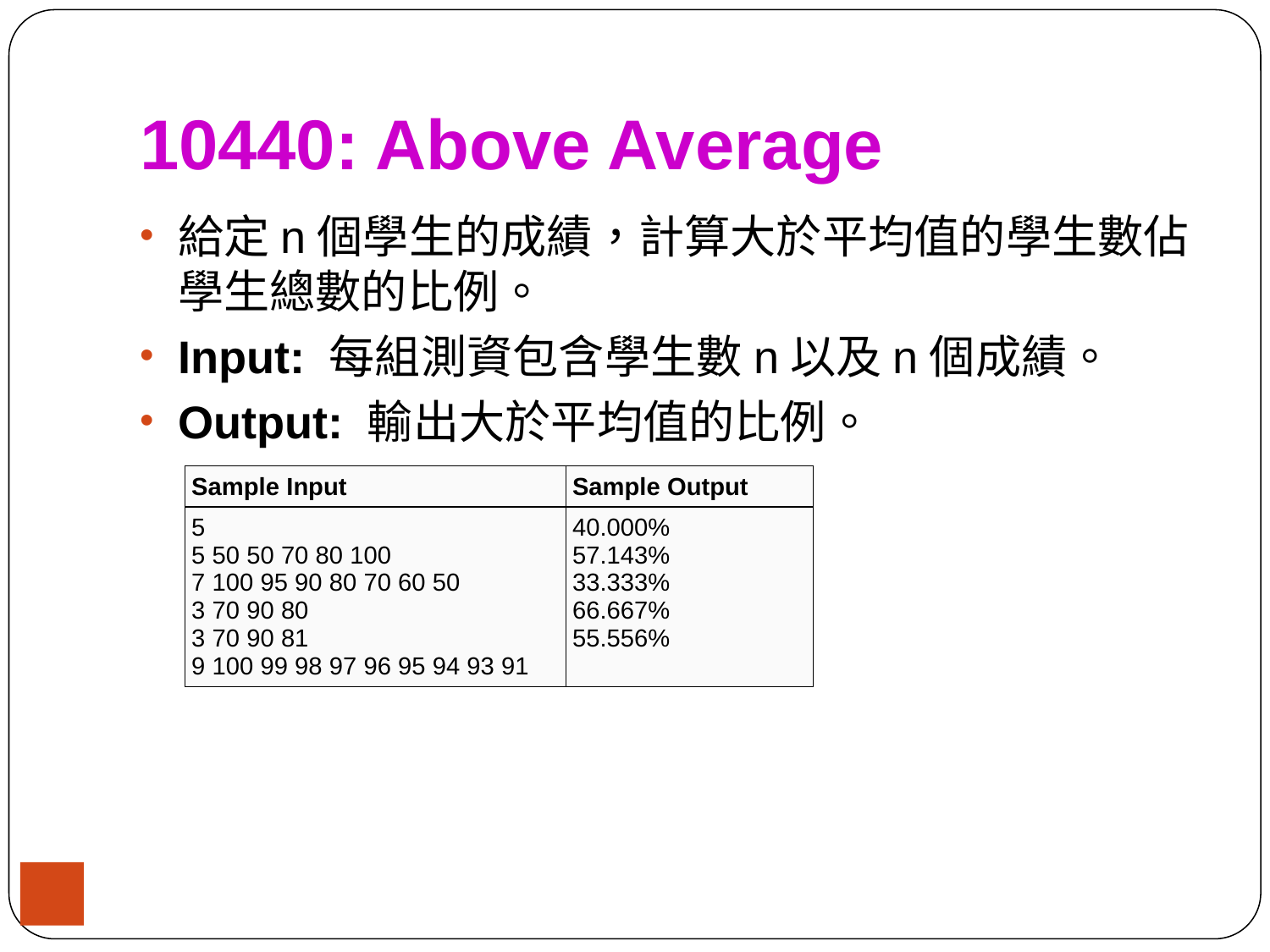

# 10440: Above Average
給定n個學生的成績，計算大於平均值的學生數佔學生總數的比例。
Input: 每組測資包含學生數n以及n個成績。
Output: 輸出大於平均值的比例。
| Sample Input | Sample Output |
| --- | --- |
| 5 5 50 50 70 80 100 7 100 95 90 80 70 60 50 3 70 90 80 3 70 90 81 9 100 99 98 97 96 95 94 93 91 | 40.000% 57.143% 33.333% 66.667% 55.556% |